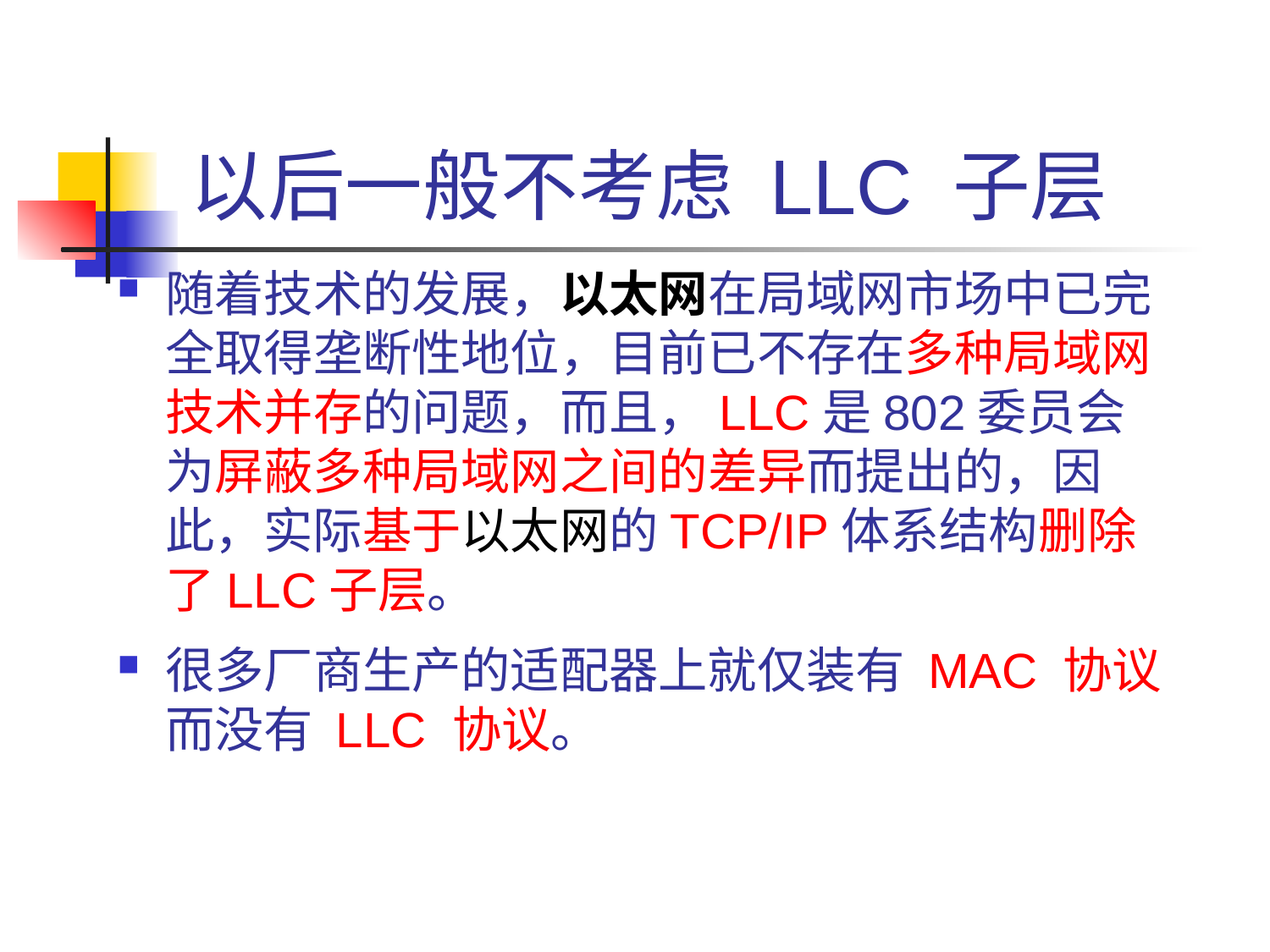

# 以后一般不考虑 LLC 子层
随着技术的发展，以太网在局域网市场中已完全取得垄断性地位，目前已不存在多种局域网技术并存的问题，而且，LLC是802委员会为屏蔽多种局域网之间的差异而提出的，因此，实际基于以太网的TCP/IP体系结构删除了LLC子层。
很多厂商生产的适配器上就仅装有 MAC 协议而没有 LLC 协议。